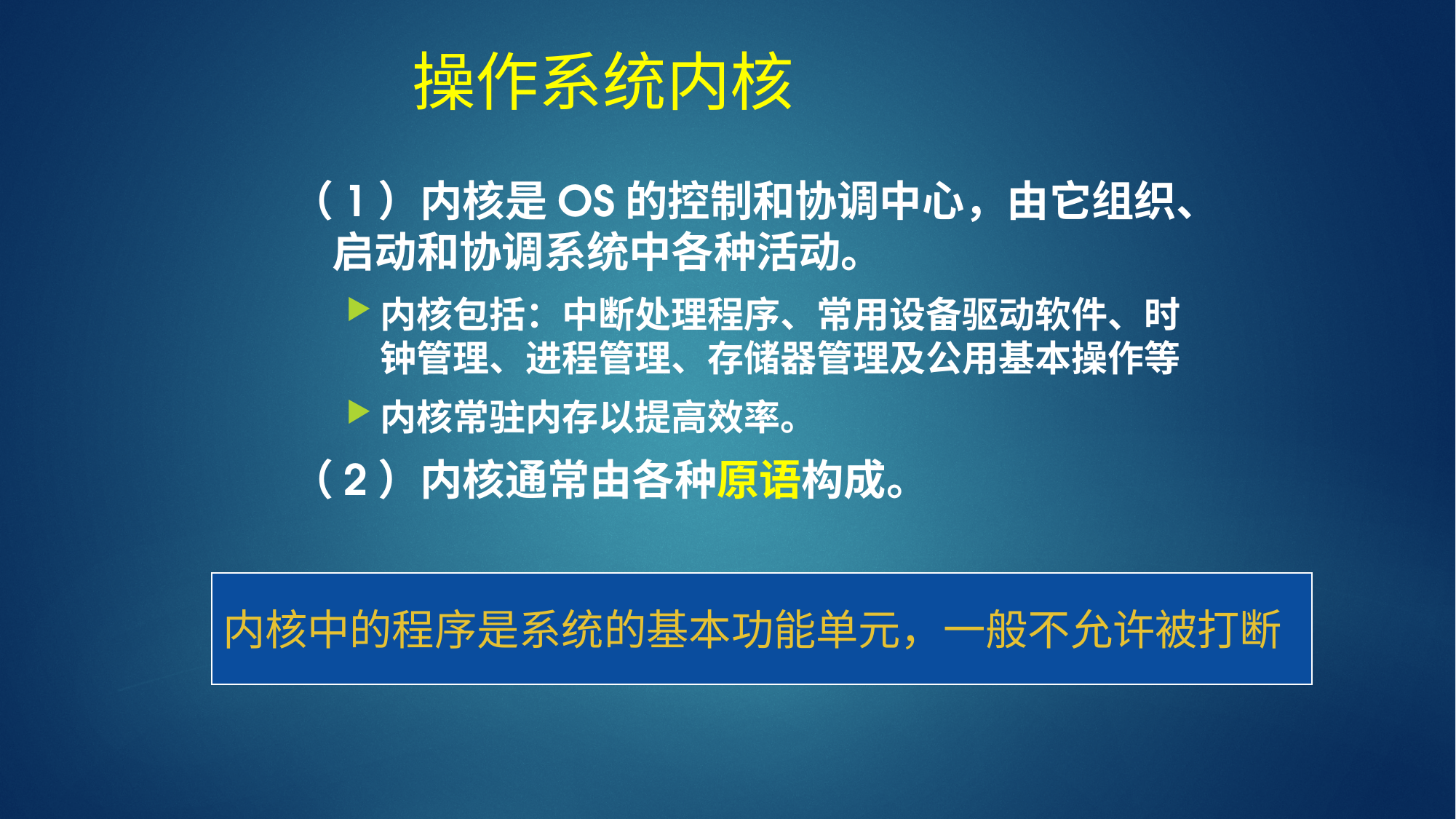

# 操作系统内核
（1）内核是OS的控制和协调中心，由它组织、启动和协调系统中各种活动。
内核包括：中断处理程序、常用设备驱动软件、时钟管理、进程管理、存储器管理及公用基本操作等
内核常驻内存以提高效率。
（2）内核通常由各种原语构成。
内核中的程序是系统的基本功能单元，一般不允许被打断